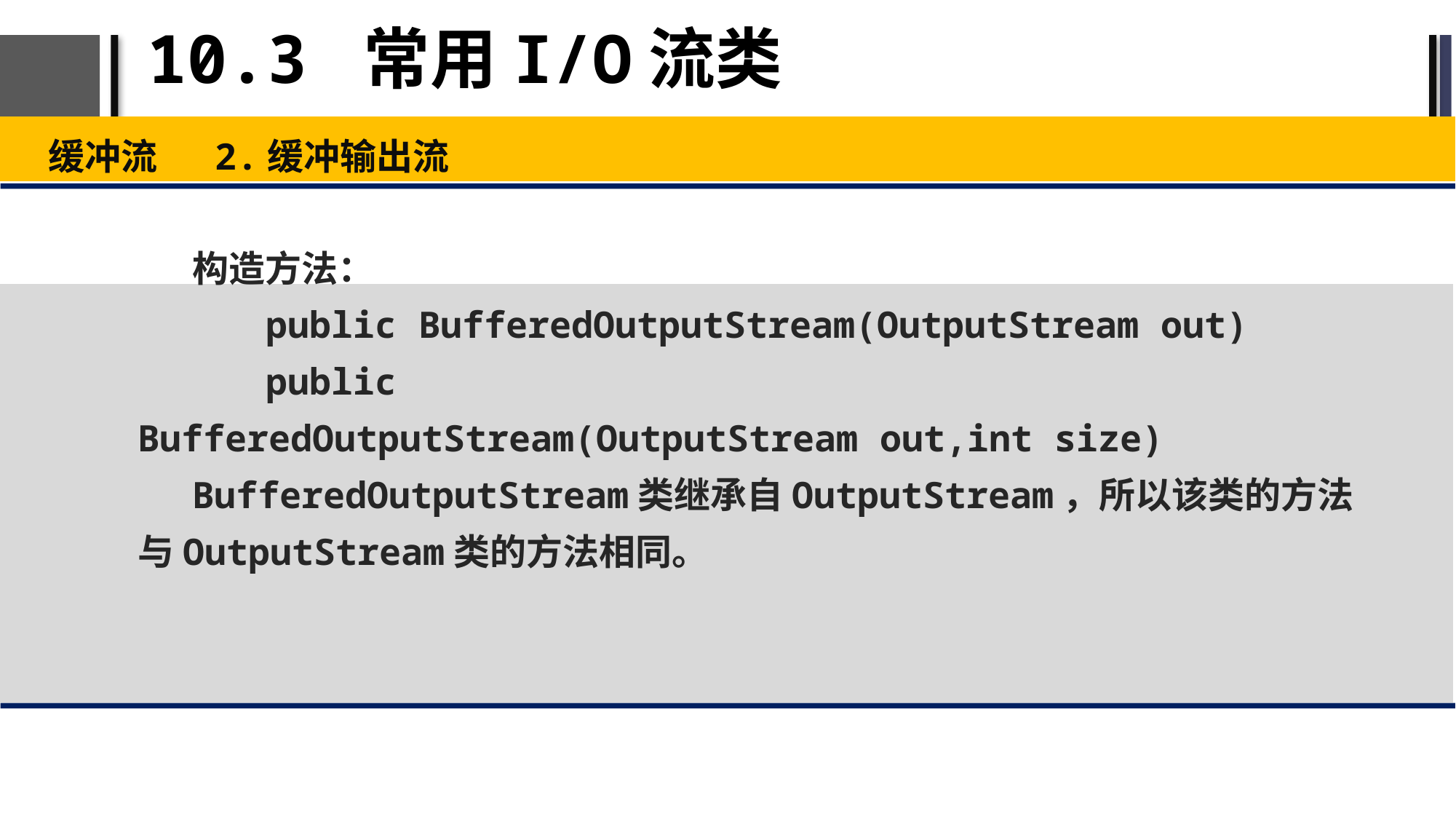

# 10.3 常用I/O流类

缓冲流      2.缓冲输出流

构造方法：
public BufferedOutputStream(OutputStream out)
public BufferedOutputStream(OutputStream out,int size)
BufferedOutputStream类继承自OutputStream，所以该类的方法与OutputStream类的方法相同。